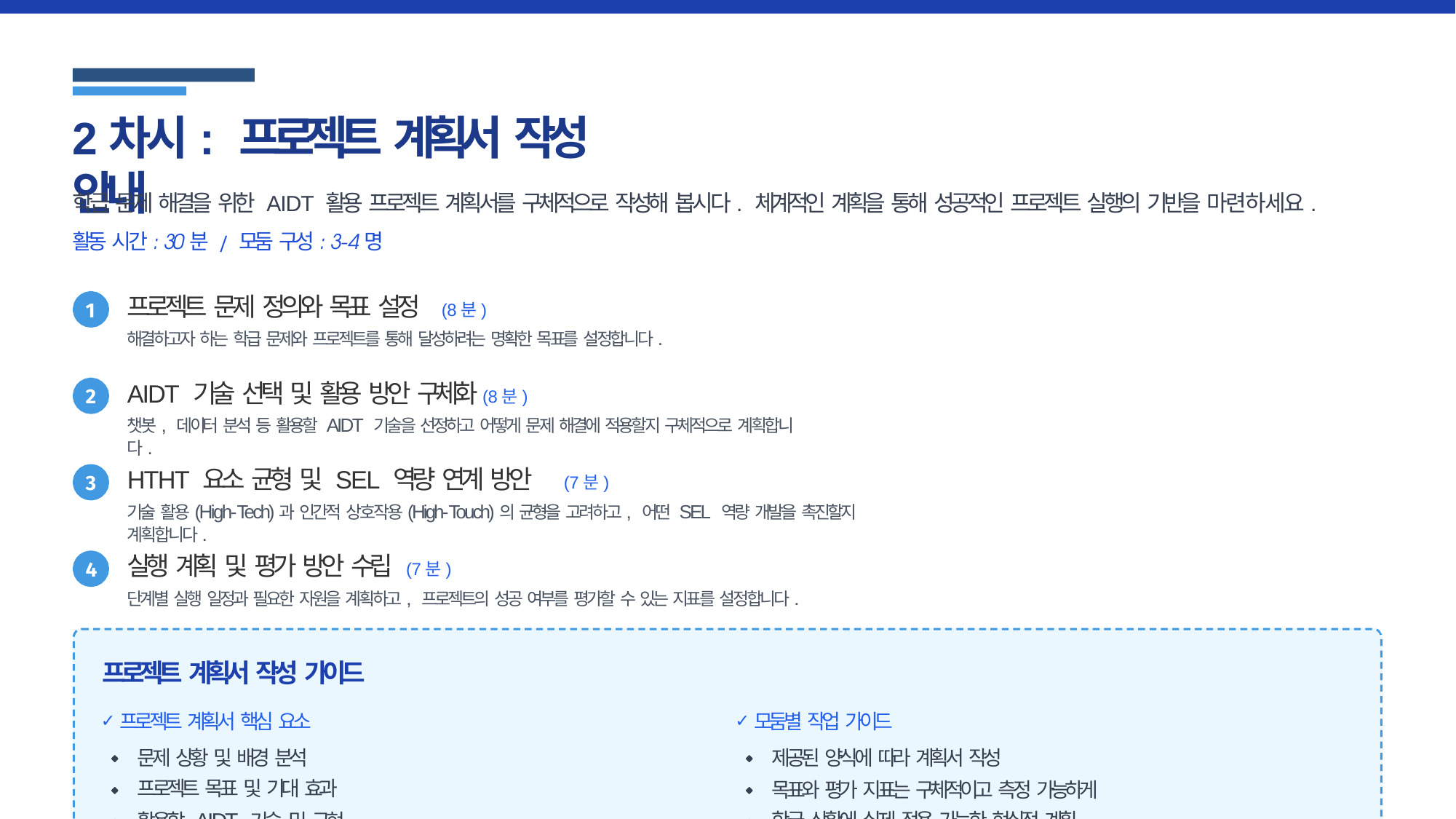

# 2차시: 프로젝트 계획서 작성 안내
학급 문제 해결을 위한 AIDT 활용 프로젝트 계획서를 구체적으로 작성해 봅시다. 체계적인 계획을 통해 성공적인 프로젝트 실행의 기반을 마련하세요.
활동 시간: 30분 / 모둠 구성: 3-4명
프로젝트 문제 정의와 목표 설정	(8분)
해결하고자 하는 학급 문제와 프로젝트를 통해 달성하려는 명확한 목표를 설정합니다.

1
AIDT 기술 선택 및 활용 방안 구체화	(8분)
챗봇, 데이터 분석 등 활용할 AIDT 기술을 선정하고 어떻게 문제 해결에 적용할지 구체적으로 계획합니다.

2
HTHT 요소 균형 및 SEL 역량 연계 방안	(7분)
기술 활용(High-Tech)과 인간적 상호작용(High-Touch)의 균형을 고려하고, 어떤 SEL 역량 개발을 촉진할지 계획합니다.

3
실행 계획 및 평가 방안 수립	(7분)
단계별 실행 일정과 필요한 자원을 계획하고, 프로젝트의 성공 여부를 평가할 수 있는 지표를 설정합니다.

4

프로젝트 계획서 작성 가이드
프로젝트 계획서 핵심 요소
모둠별 작업 가이드
문제 상황 및 배경 분석 프로젝트 목표 및 기대 효과 활용할 AIDT 기술 및 구현 방법
High-Tech와 High-Touch 요소 균형 방안 SEL 역량 개발 연계 전략
단계별 실행 계획 및 일정표 필요 자원 및 역할 분담 평가 및 개선 방안
제공된 양식에 따라 계획서 작성
목표와 평가 지표는 구체적이고 측정 가능하게 학급 상황에 실제 적용 가능한 현실적 계획 HTHT 요소 균형과 SEL 역량 연계 명확히 제시 계획서 발표를 위한 핵심 내용 정리

우수 프로젝트 계획서 사례

📱 AI 기반 또래 멘토링 시스템
AI 알고리즘으로 최적의 학습 파트너를 매칭하고, 또래 간 협력 학습 활동을 통해 학습 격차 해소 및 관계 기 술 향상
📊 감정 데이터 기반 학급 분위기 개선 프로젝트
학생들의 정서 상태를 익명으로 수집·분석하여 학급 분위기를 파악하고, 맞춤형 공동체 활동 설계에 활용
자기인식	♢ 자기관리	★ 책임 있는 의사결정

✪
관련 SEL 역량:

AIDT 사례 체험으로 이해하는 HTHT×SEL
8